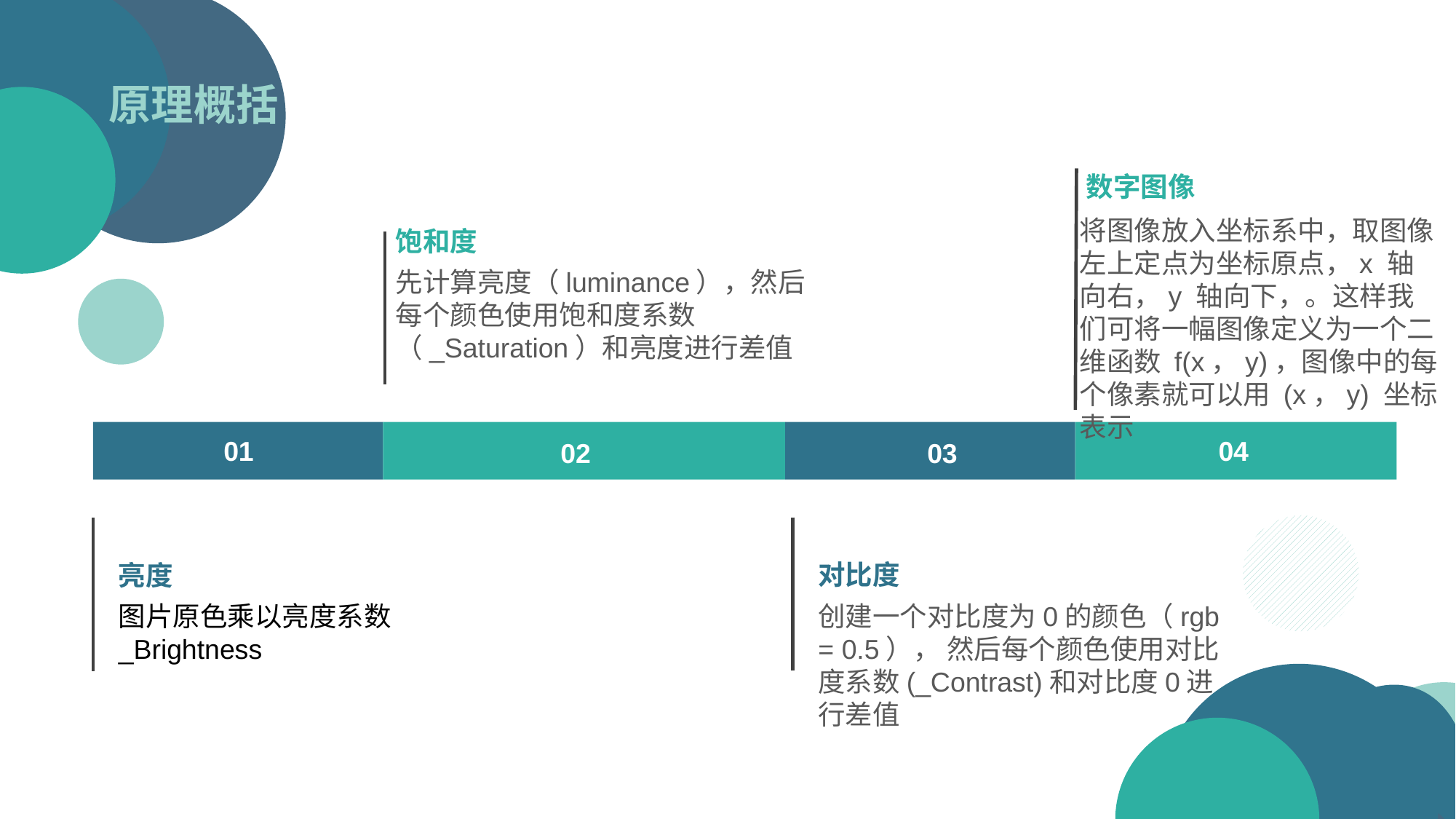

原理概括
数字图像
将图像放入坐标系中，取图像左上定点为坐标原点，x 轴向右，y 轴向下，。这样我们可将一幅图像定义为一个二维函数 f(x，y)，图像中的每个像素就可以用 (x，y) 坐标表示
饱和度
先计算亮度（luminance），然后每个颜色使用饱和度系数（_Saturation）和亮度进行差值

01

02

03

04
对比度
亮度
创建一个对比度为0的颜色（rgb = 0.5）， 然后每个颜色使用对比度系数(_Contrast)和对比度0进行差值
图片原色乘以亮度系数_Brightness